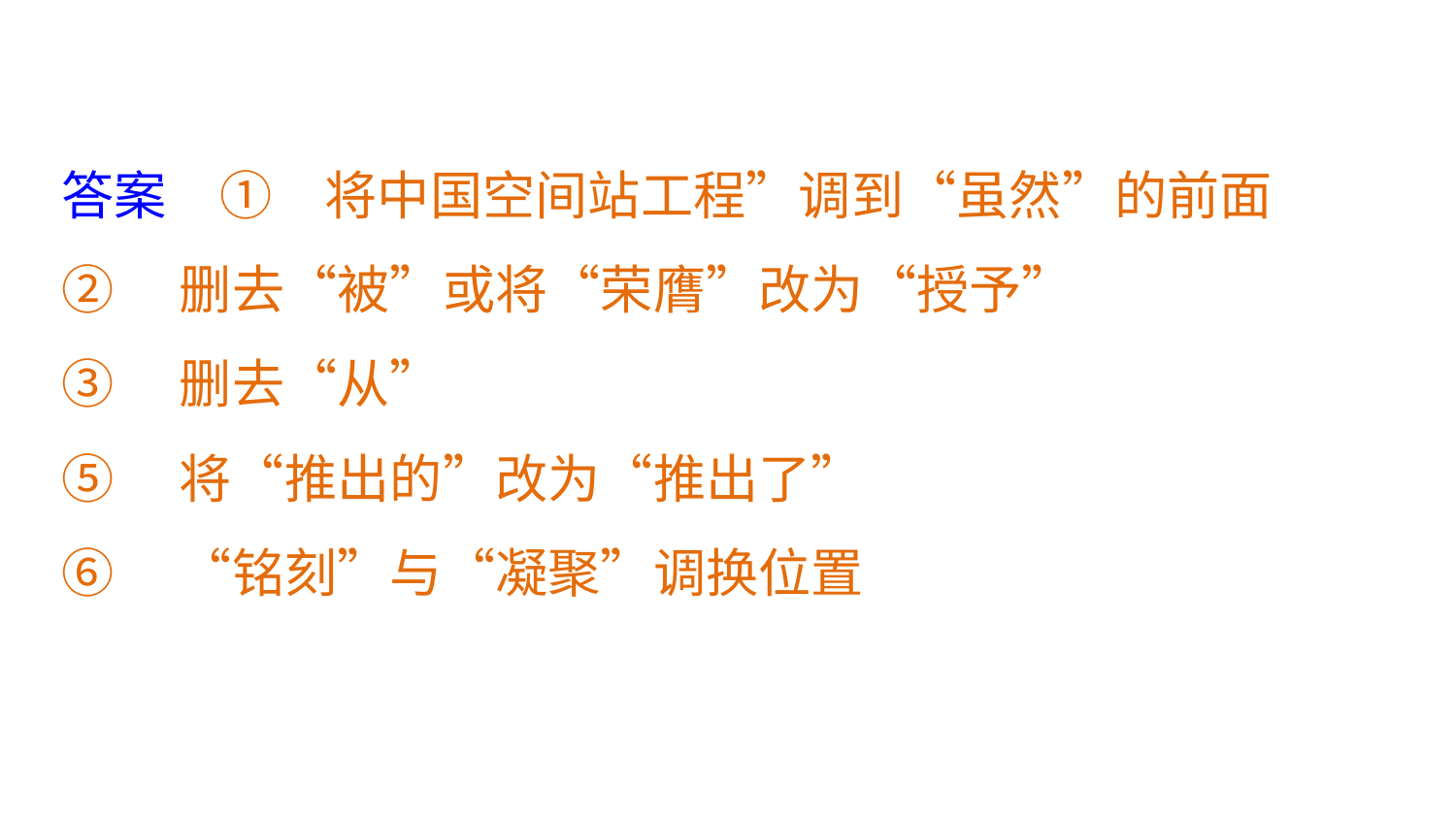

答案　①　将中国空间站工程”调到“虽然”的前面
②　删去“被”或将“荣膺”改为“授予”
③　删去“从”
⑤　将“推出的”改为“推出了”
⑥　“铭刻”与“凝聚”调换位置